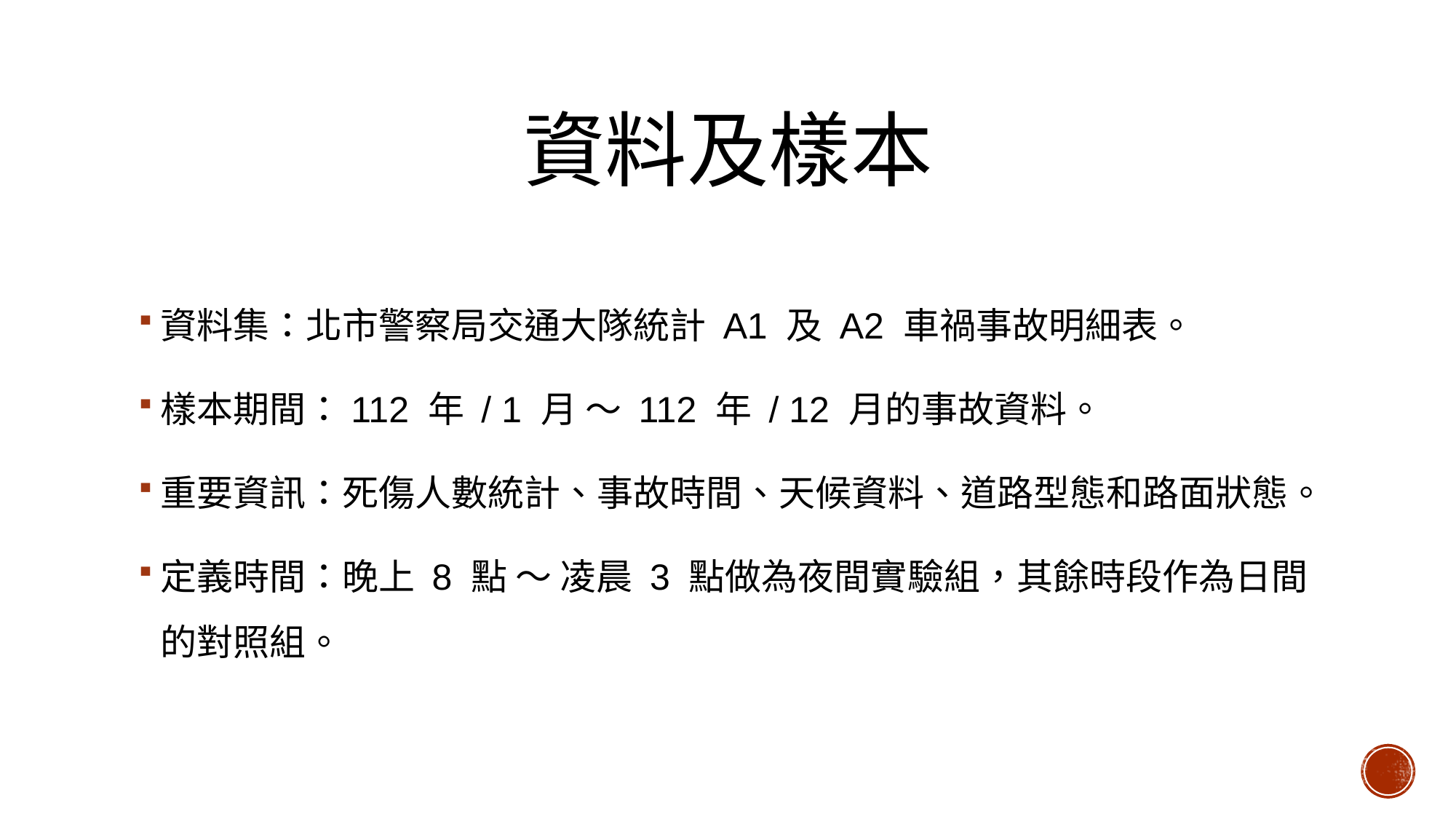

# 資料及樣本
資料集：北市警察局交通大隊統計 A1 及 A2 車禍事故明細表。
樣本期間：112 年 / 1 月 ～ 112 年 / 12 月的事故資料。
重要資訊：死傷人數統計、事故時間、天候資料、道路型態和路面狀態。
定義時間：晚上 8 點 ～ 凌晨 3 點做為夜間實驗組，其餘時段作為日間的對照組。